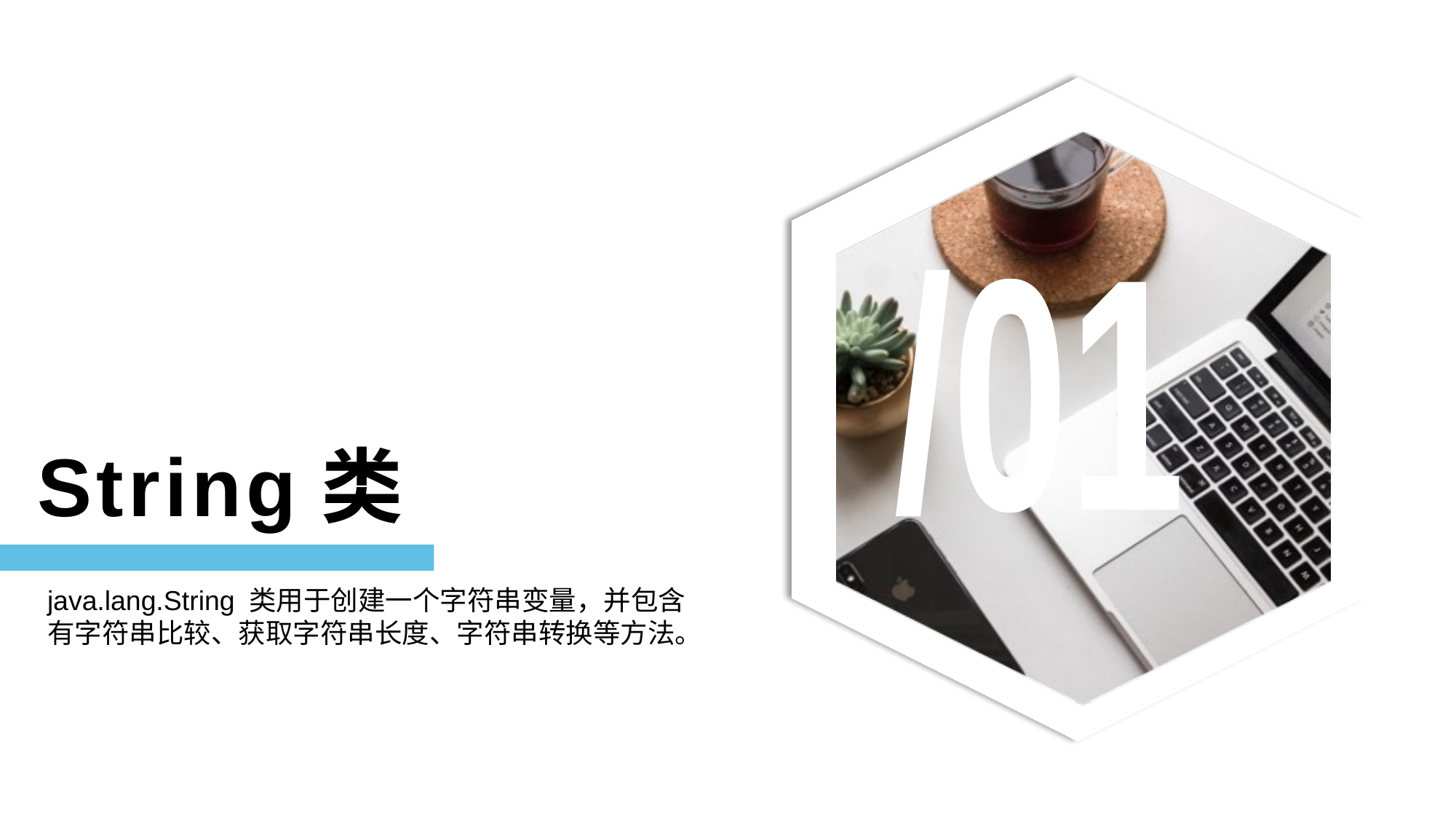

/01
# String类
java.lang.String 类用于创建一个字符串变量，并包含有字符串比较、获取字符串长度、字符串转换等方法。